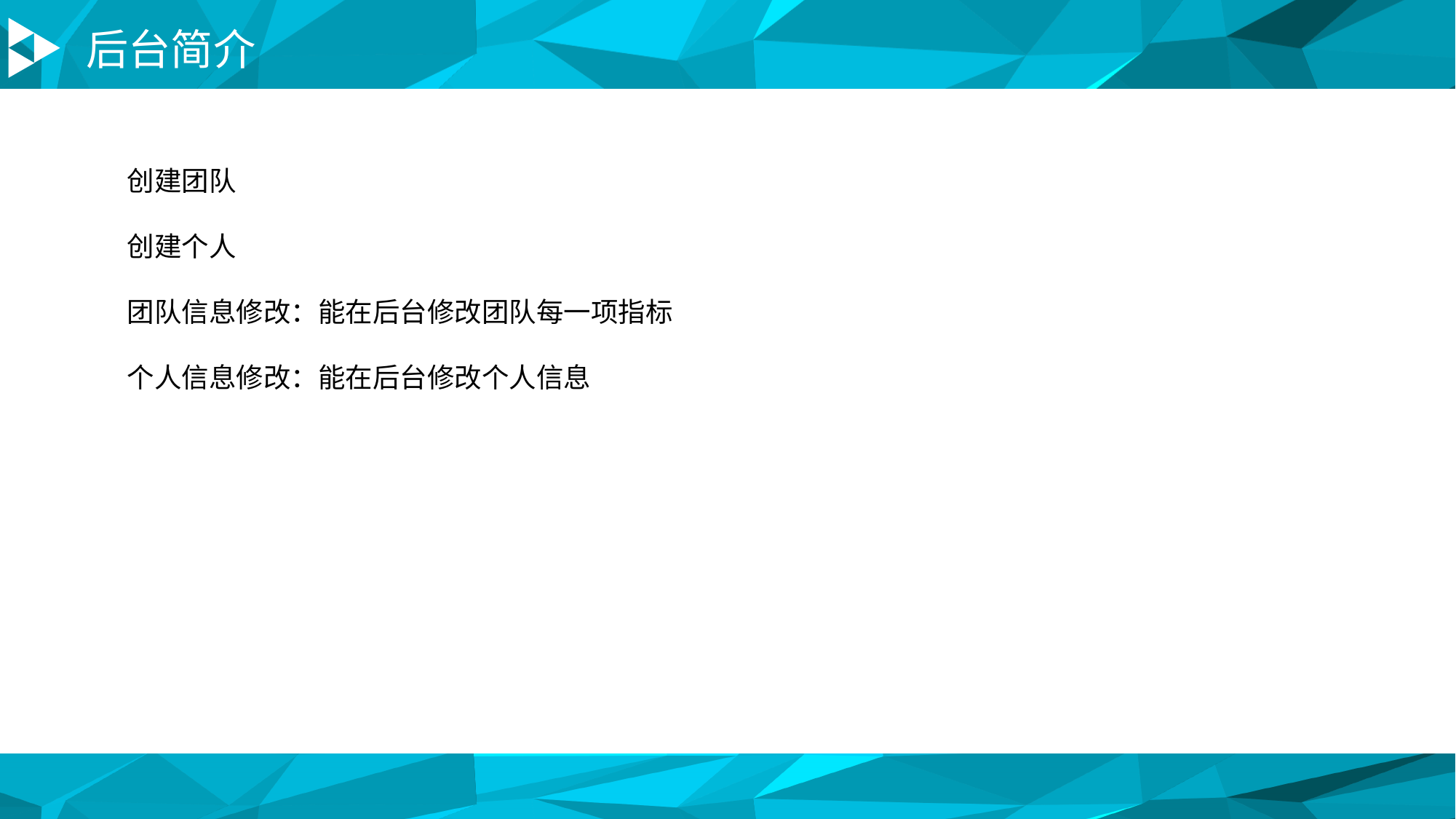

后台简介
创建团队

创建个人

团队信息修改：能在后台修改团队每一项指标

个人信息修改：能在后台修改个人信息